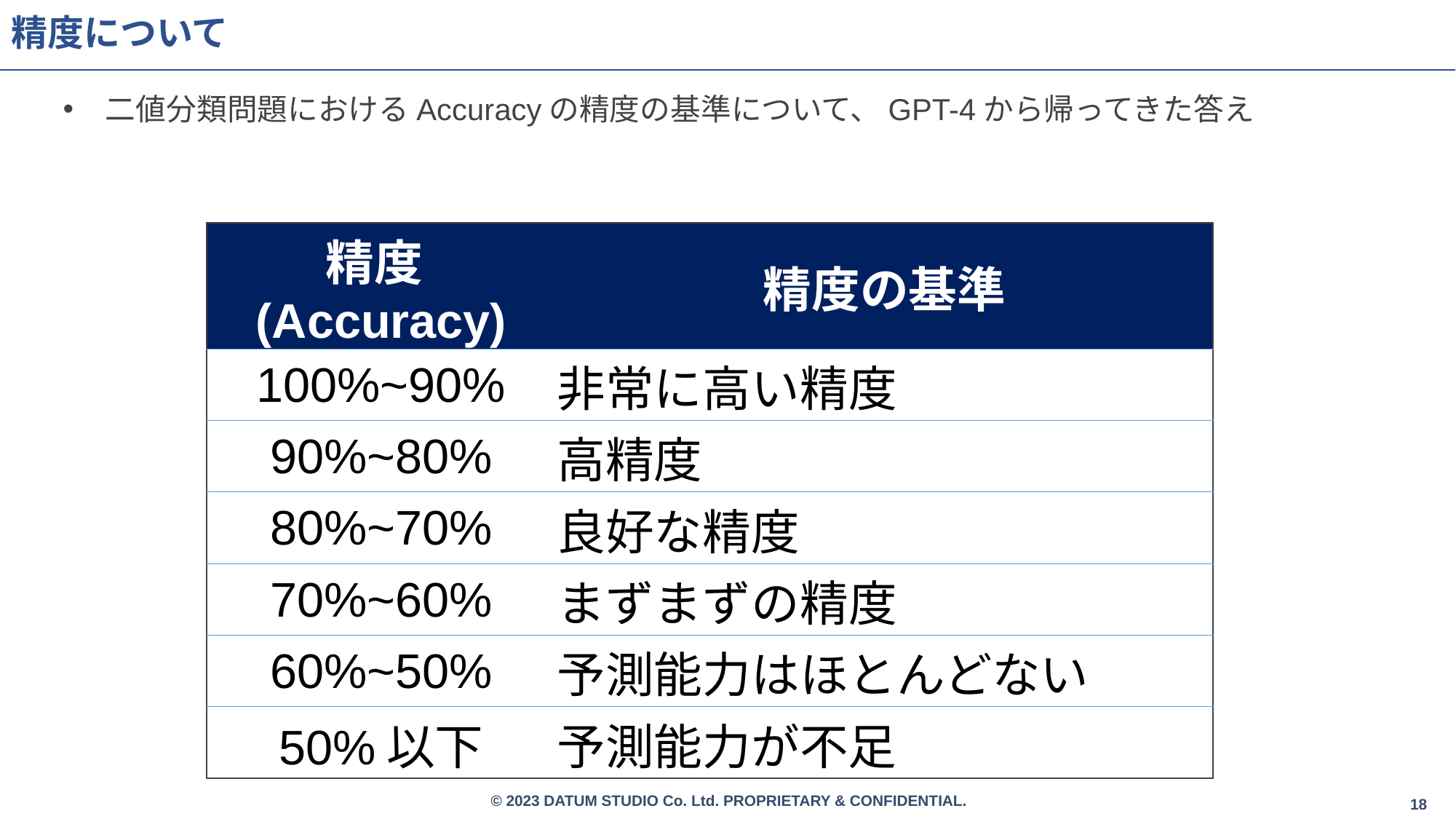

# 精度について
二値分類問題におけるAccuracyの精度の基準について、GPT-4から帰ってきた答え
| 精度(Accuracy) | 精度の基準 |
| --- | --- |
| 100%~90% | 非常に高い精度 |
| 90%~80% | 高精度 |
| 80%~70% | 良好な精度 |
| 70%~60% | まずまずの精度 |
| 60%~50% | 予測能力はほとんどない |
| 50%以下 | 予測能力が不足 |